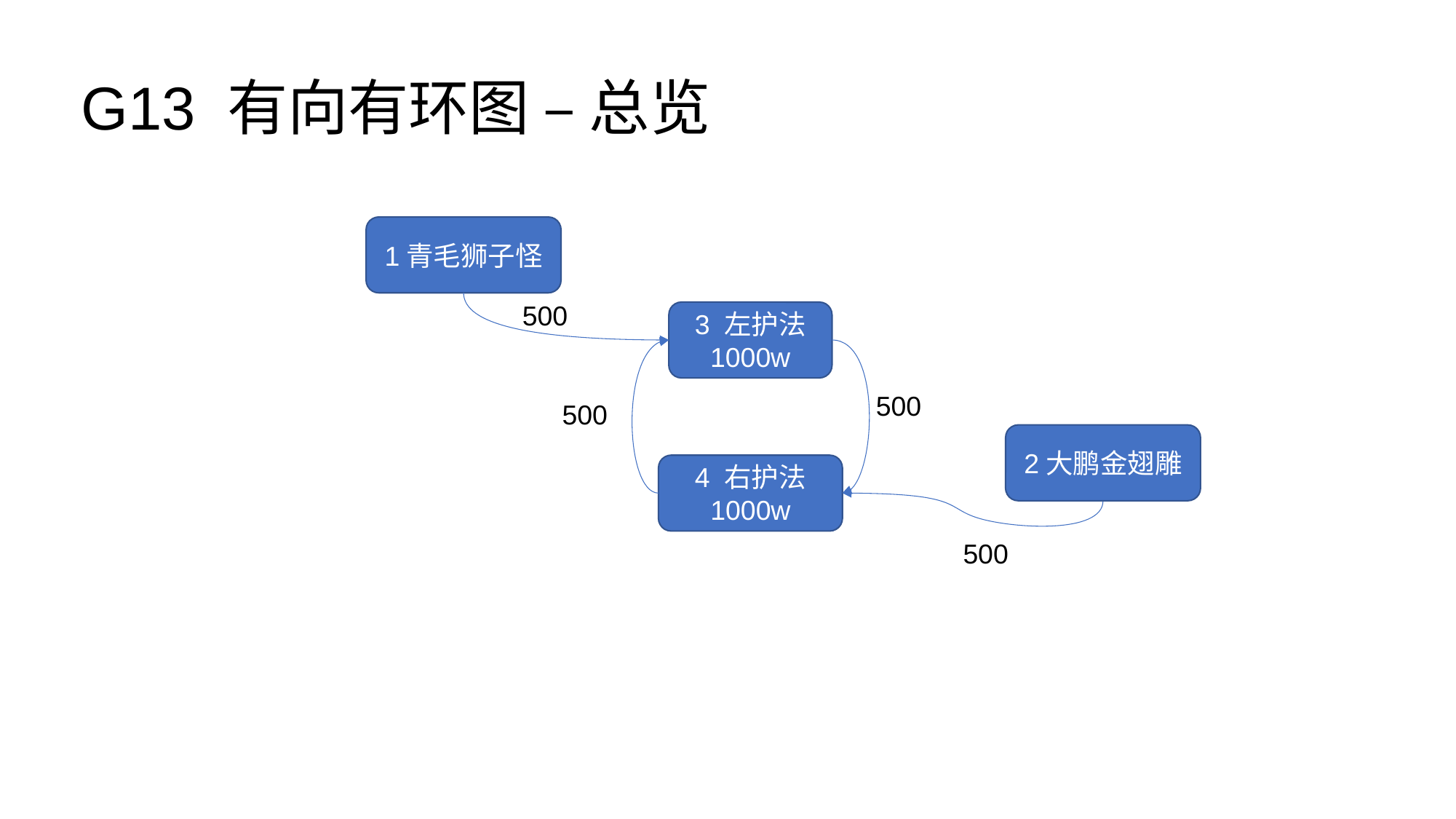

G13 有向有环图 – 总览
1青毛狮子怪
500
3 左护法
1000w
500
500
2大鹏金翅雕
4 右护法
1000w
500